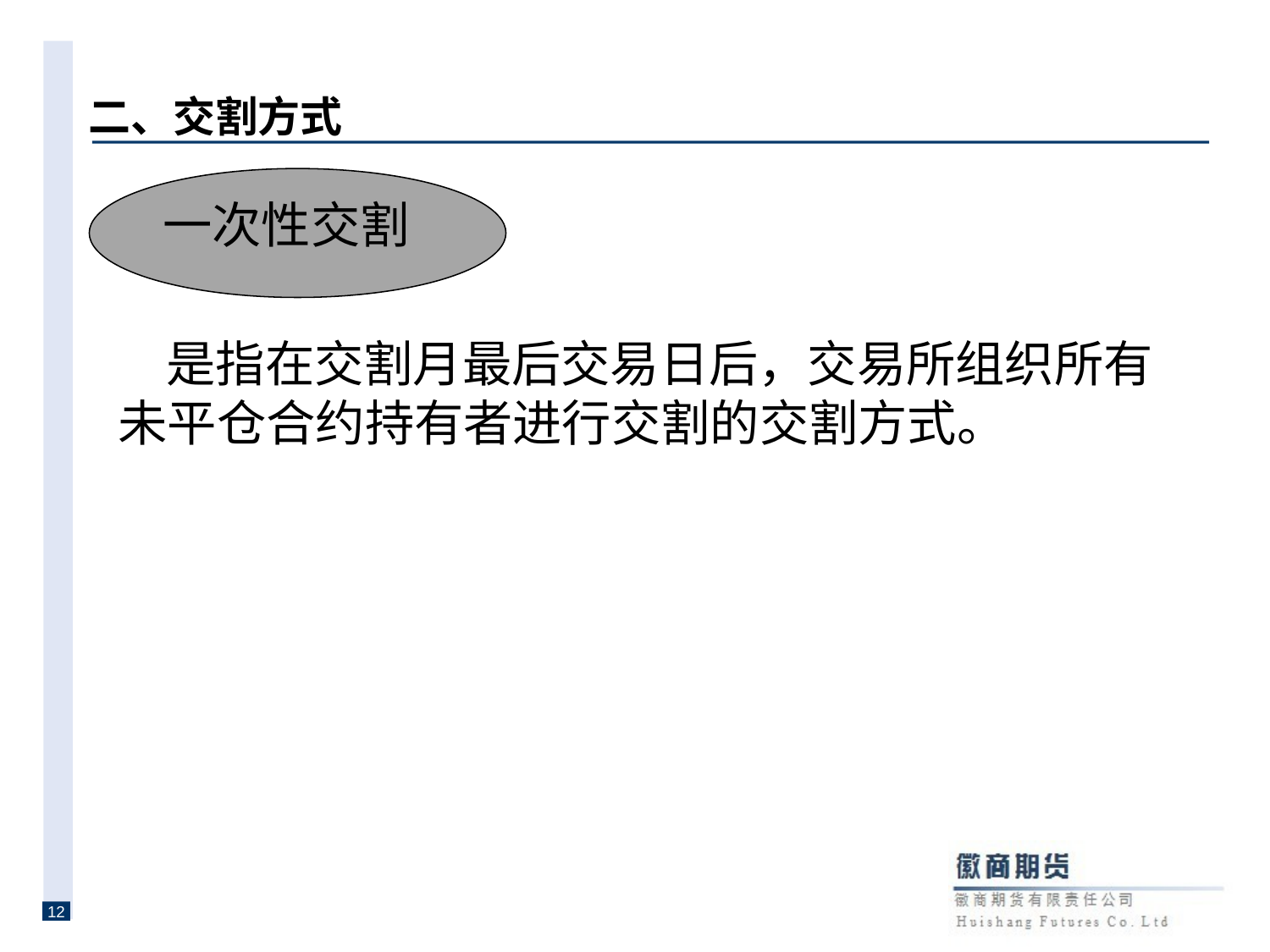

# 二、交割方式 二、交割方式 二、交割方式
一次性交割

      是指在交割月最后交易日后，交易所组织所有未平仓合约持有者进行交割的交割方式。